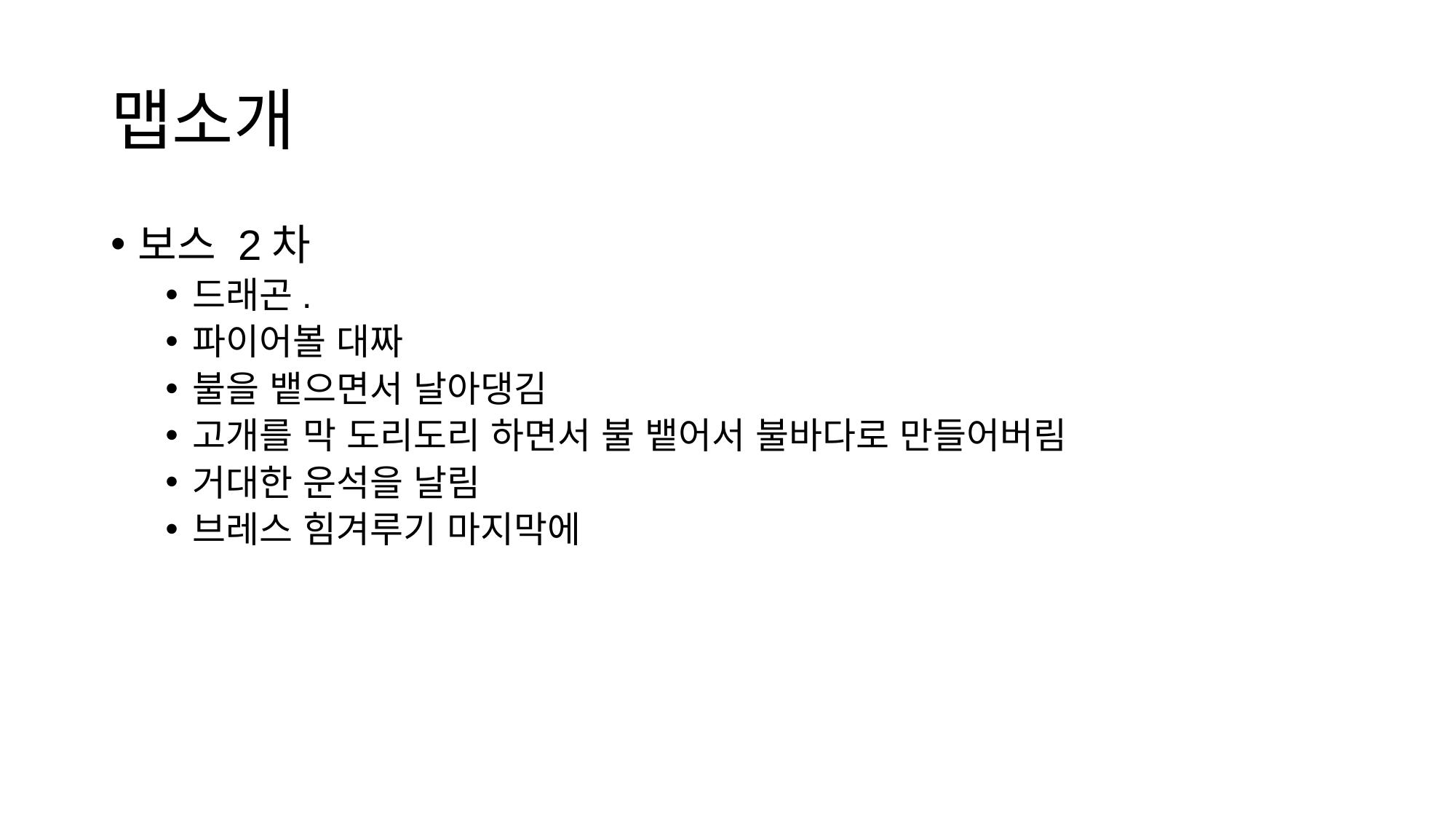

# 맵소개
보스 2차
드래곤.
파이어볼 대짜
불을 뱉으면서 날아댕김
고개를 막 도리도리 하면서 불 뱉어서 불바다로 만들어버림
거대한 운석을 날림
브레스 힘겨루기 마지막에